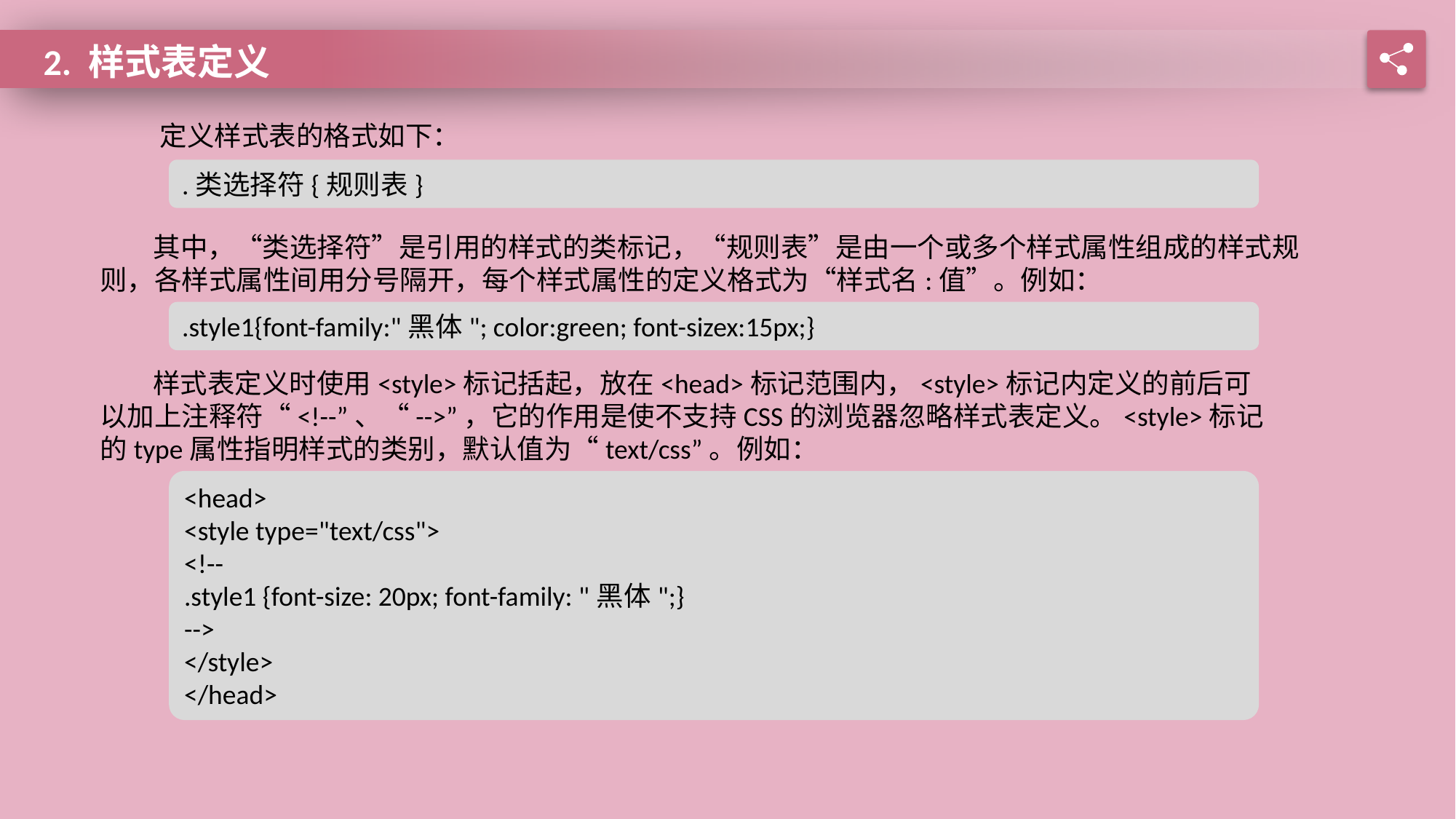

2. 样式表定义
定义样式表的格式如下：
.类选择符{规则表}
其中，“类选择符”是引用的样式的类标记，“规则表”是由一个或多个样式属性组成的样式规则，各样式属性间用分号隔开，每个样式属性的定义格式为“样式名:值”。例如：
.style1{font-family:"黑体"; color:green; font-sizex:15px;}
样式表定义时使用<style>标记括起，放在<head>标记范围内，<style>标记内定义的前后可以加上注释符“<!--”、“-->”，它的作用是使不支持CSS的浏览器忽略样式表定义。<style>标记的type属性指明样式的类别，默认值为“text/css”。例如：
<head>
<style type="text/css">
<!--
.style1 {font-size: 20px; font-family: "黑体";}
-->
</style>
</head>